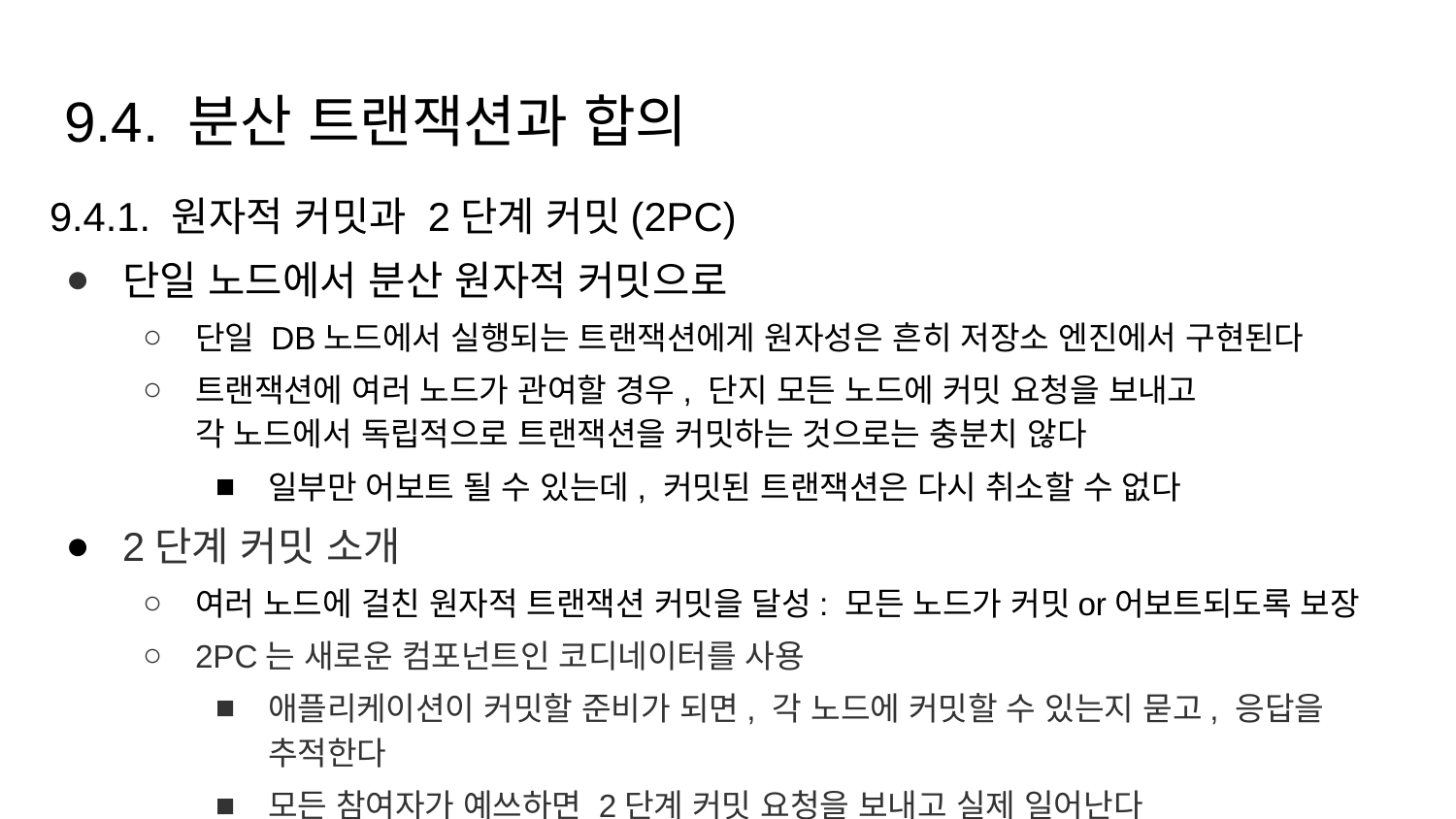

# 9.4. 분산 트랜잭션과 합의
9.4.1. 원자적 커밋과 2단계 커밋(2PC)
단일 노드에서 분산 원자적 커밋으로
단일 DB노드에서 실행되는 트랜잭션에게 원자성은 흔히 저장소 엔진에서 구현된다
트랜잭션에 여러 노드가 관여할 경우, 단지 모든 노드에 커밋 요청을 보내고
각 노드에서 독립적으로 트랜잭션을 커밋하는 것으로는 충분치 않다
일부만 어보트 될 수 있는데, 커밋된 트랜잭션은 다시 취소할 수 없다
2단계 커밋 소개
여러 노드에 걸친 원자적 트랜잭션 커밋을 달성: 모든 노드가 커밋or어보트되도록 보장
2PC는 새로운 컴포넌트인 코디네이터를 사용
애플리케이션이 커밋할 준비가 되면, 각 노드에 커밋할 수 있는지 묻고, 응답을 추적한다
모든 참여자가 예쓰하면 2단계 커밋 요청을 보내고 실제 일어난다
하나라도 노우하면 모든 노드에 어보트 요청을 보낸다